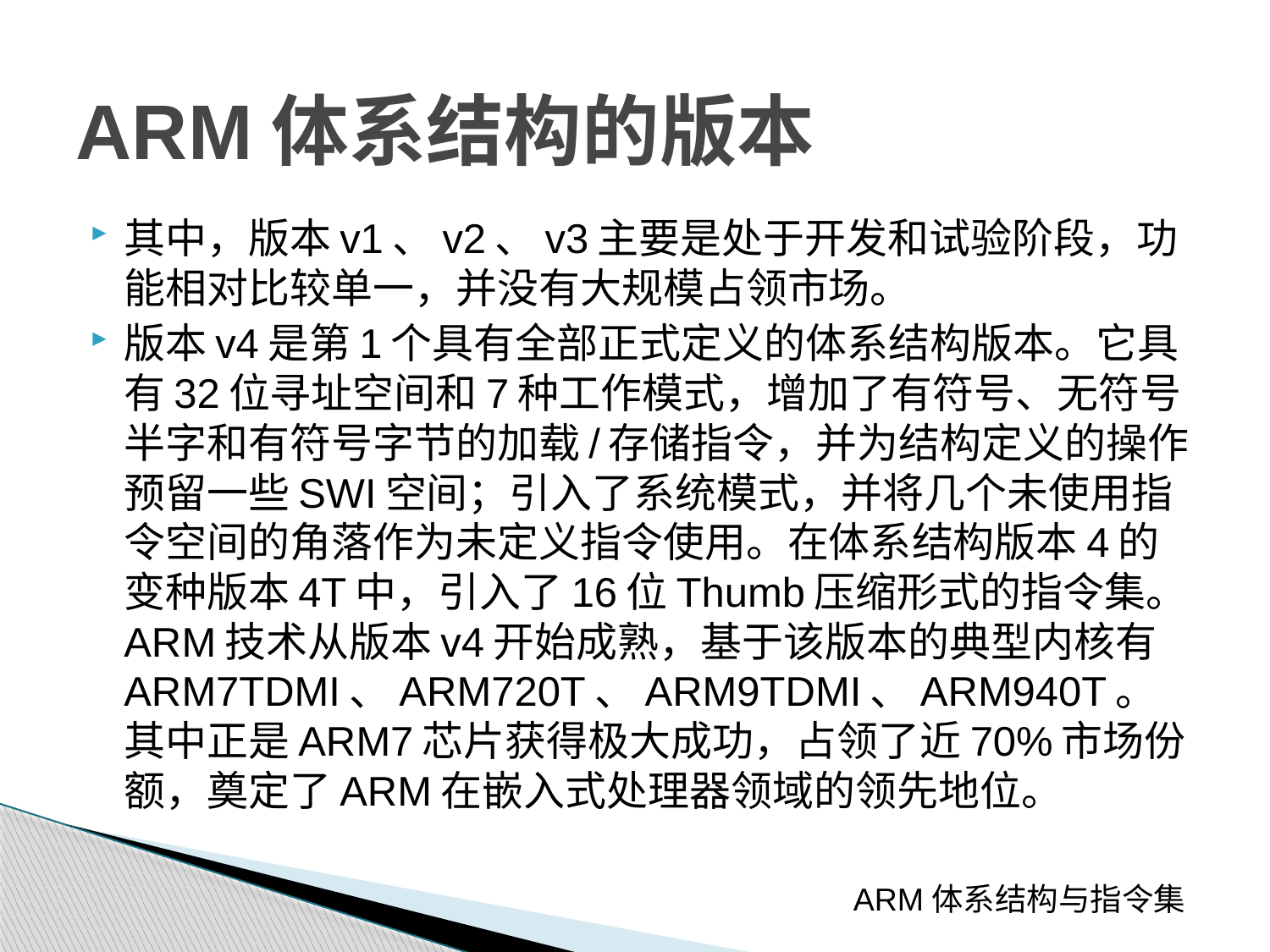

# ARM体系结构的版本
其中，版本v1、v2、v3主要是处于开发和试验阶段，功能相对比较单一，并没有大规模占领市场。
版本v4是第1个具有全部正式定义的体系结构版本。它具有32位寻址空间和7种工作模式，增加了有符号、无符号半字和有符号字节的加载/存储指令，并为结构定义的操作预留一些SWI空间；引入了系统模式，并将几个未使用指令空间的角落作为未定义指令使用。在体系结构版本4的变种版本4T中，引入了16位Thumb压缩形式的指令集。ARM技术从版本v4开始成熟，基于该版本的典型内核有ARM7TDMI、ARM720T、ARM9TDMI、ARM940T。其中正是ARM7芯片获得极大成功，占领了近70%市场份额，奠定了ARM在嵌入式处理器领域的领先地位。

            ARM体系结构与指令集